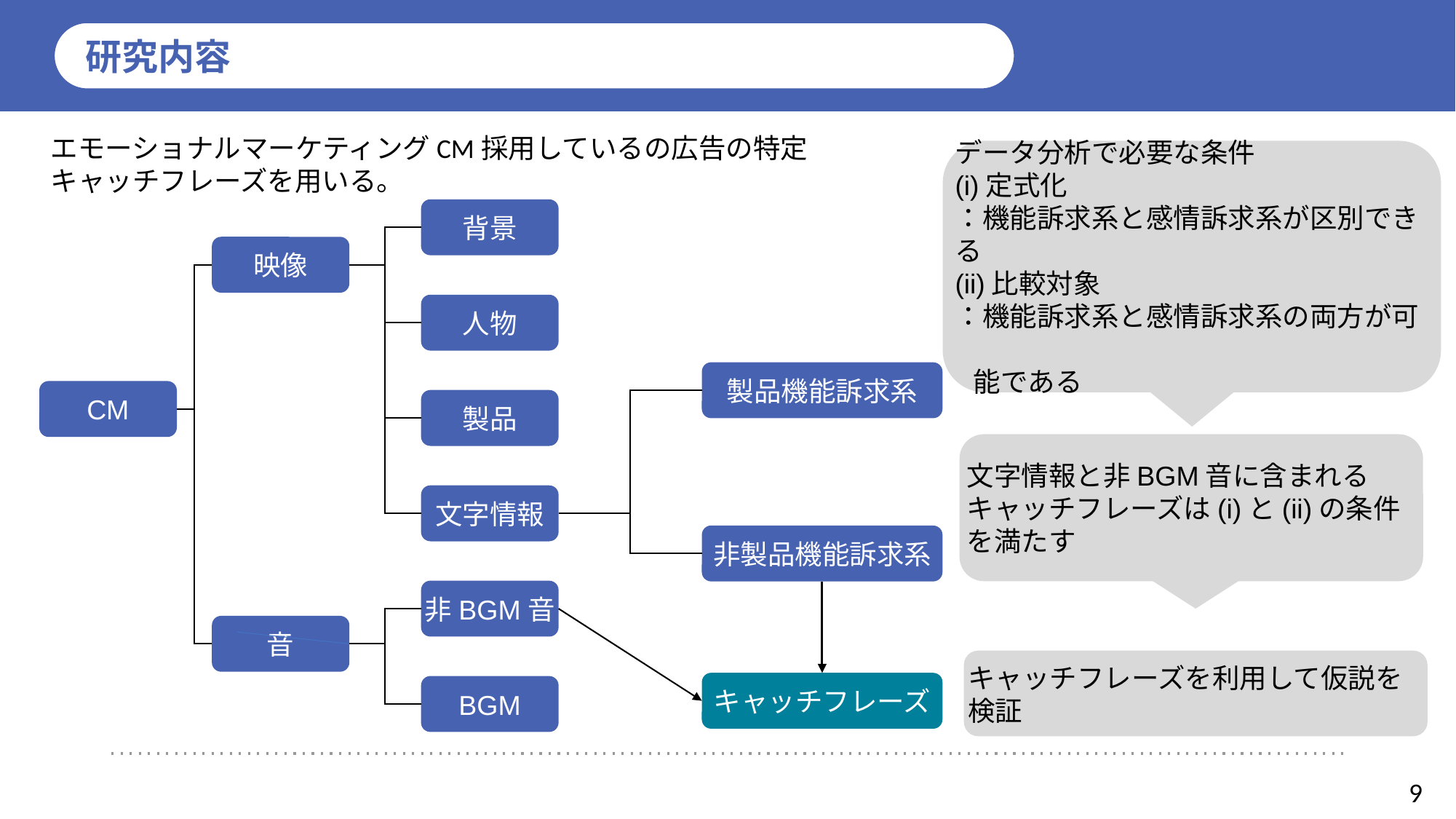

研究内容
エモーショナルマーケティングCM採用しているの広告の特定
キャッチフレーズを用いる。
データ分析で必要な条件
(i)定式化
：機能訴求系と感情訴求系が区別できる
(ii)比較対象
：機能訴求系と感情訴求系の両方が可　　　　
   能である

背景
映像
人物
製品機能訴求系
CM

製品
文字情報と非BGM音に含まれるキャッチフレーズは(i)と(ii)の条件を満たす

文字情報
非製品機能訴求系
非BGM音
音
キャッチフレーズを利用して仮説を検証
キャッチフレーズ
BGM
9